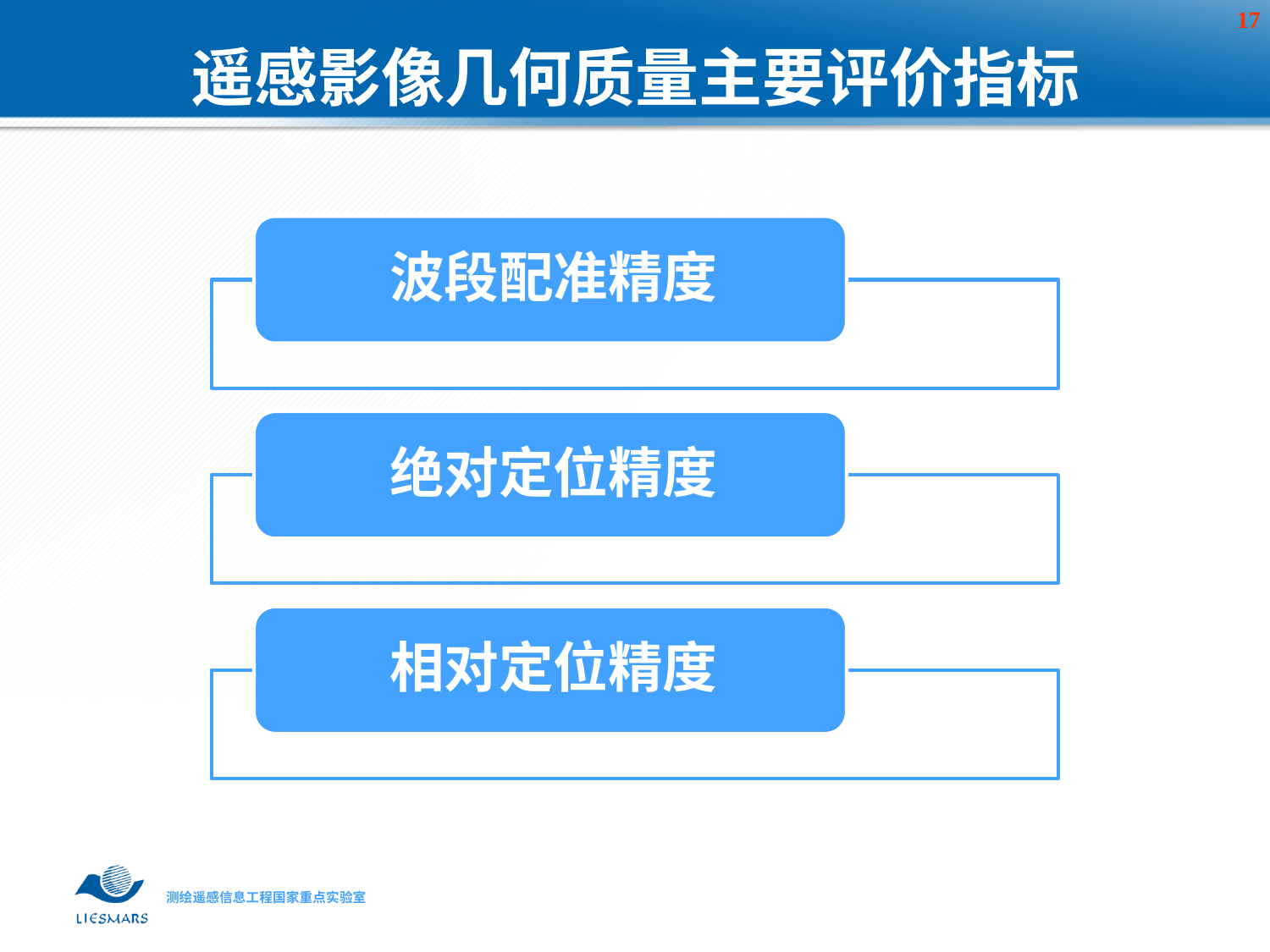

遥感影像几何质量主要评价指标
波段配准精度
绝对定位精度
相对定位精度
协同创新中心培育成效
协同创新中心培育成效